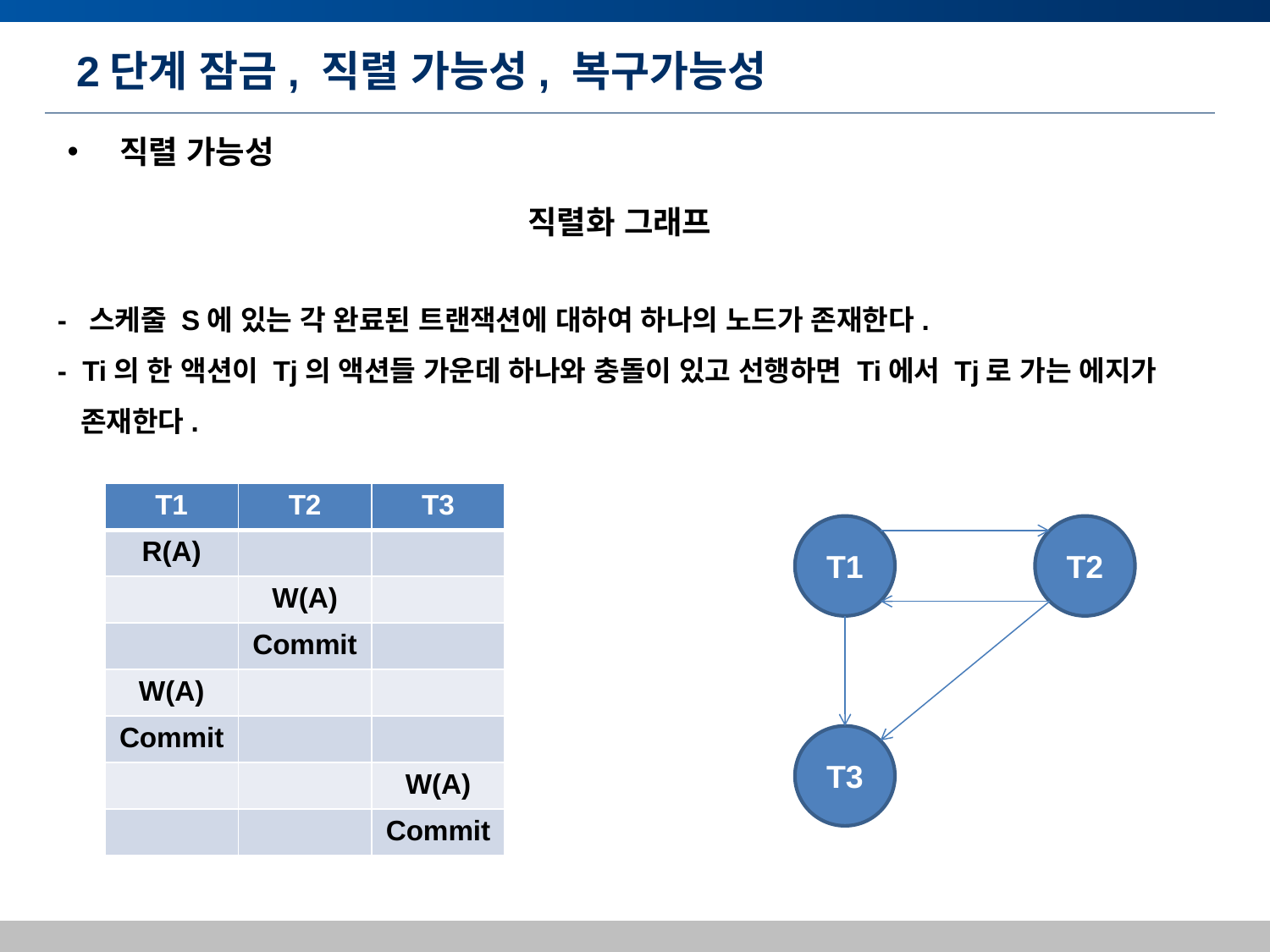

# 2단계 잠금, 직렬 가능성, 복구가능성
  직렬 가능성
직렬화 그래프
-  스케줄 S에 있는 각 완료된 트랜잭션에 대하여 하나의 노드가 존재한다.
-  Ti의 한 액션이 Tj의 액션들 가운데 하나와 충돌이 있고 선행하면 Ti에서 Tj로 가는 에지가
   존재한다.
| T1 | T2 | T3 |
| --- | --- | --- |
| R(A) |  |  |
|  | W(A) |  |
|  | Commit |  |
| W(A) |  |  |
| Commit |  |  |
|  |  | W(A) |
|  |  | Commit |
T1
T2
T3